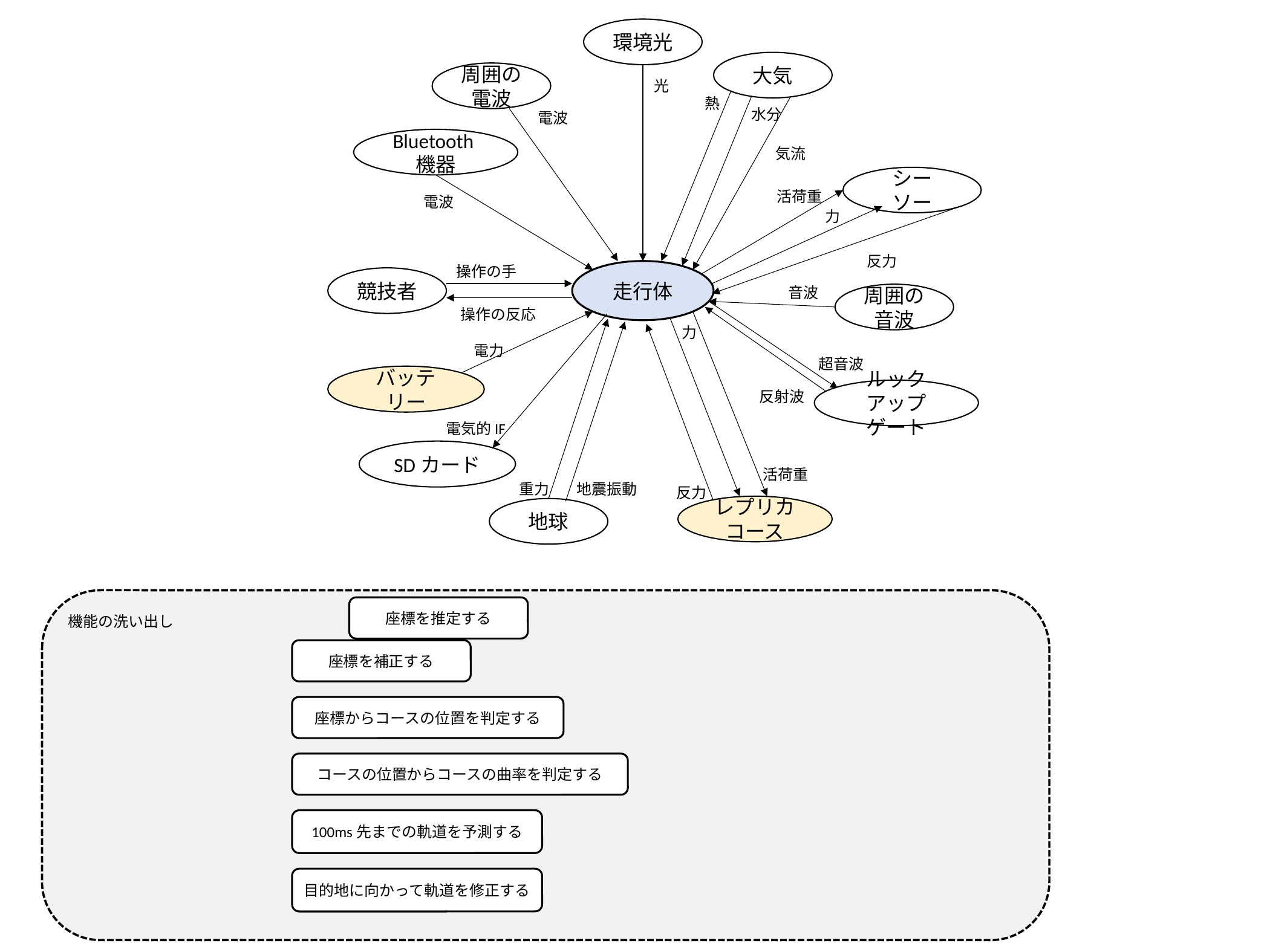

環境光
大気
周囲の電波
光
熱
水分
電波
Bluetooth機器
気流
シーソー
活荷重
電波
力
反力
操作の手
走行体
競技者
音波
周囲の音波
操作の反応
力
電力
超音波
バッテリー
反射波
ルックアップゲート
電気的IF
SDカード
活荷重
重力
地震振動
反力
レプリカ
コース
地球
機能の洗い出し
座標を推定する
座標を補正する
座標からコースの位置を判定する
コースの位置からコースの曲率を判定する
100ms先までの軌道を予測する
目的地に向かって軌道を修正する